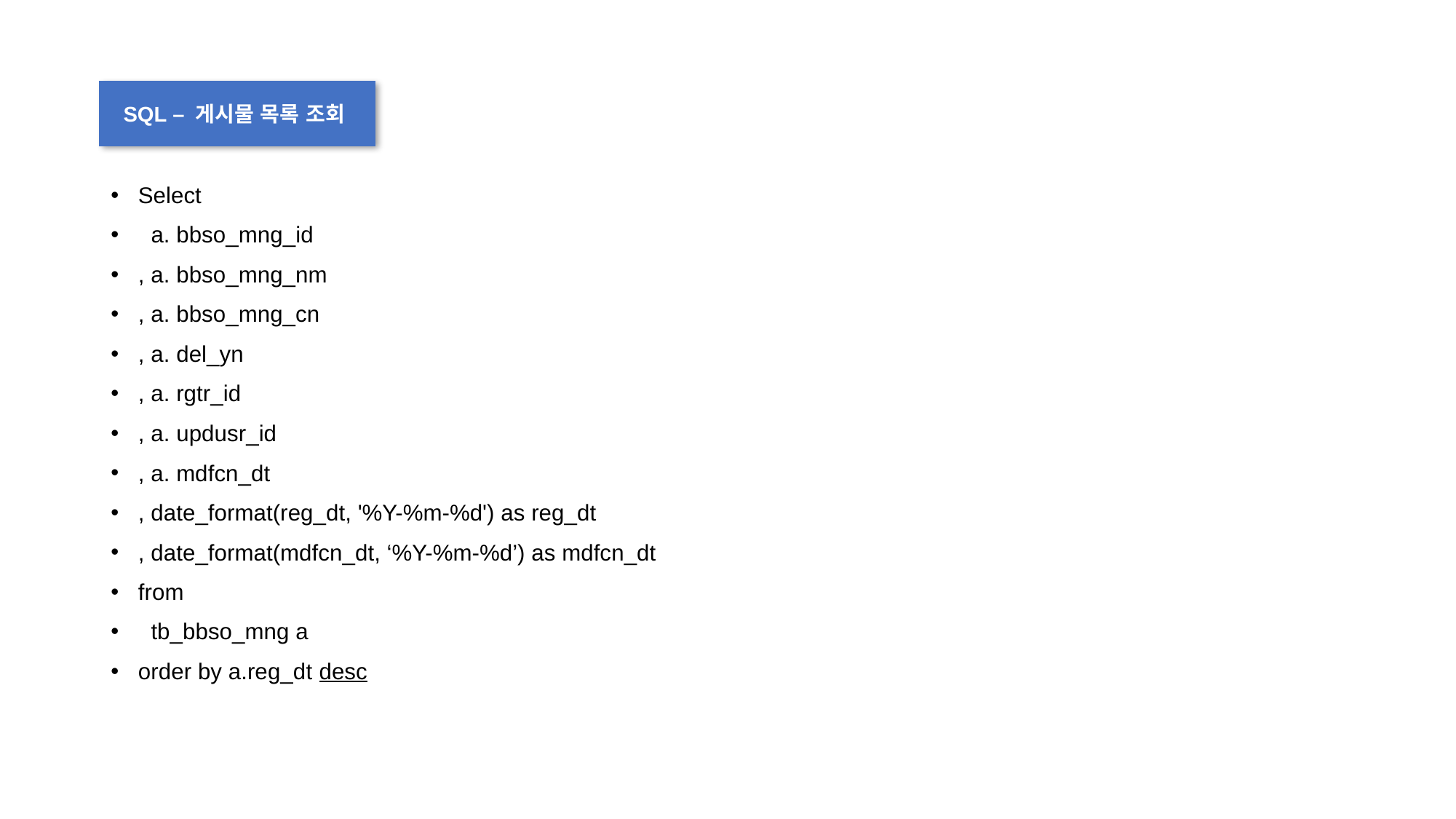

SQL – 게시물 목록 조회
Select
  a. bbso_mng_id
, a. bbso_mng_nm
, a. bbso_mng_cn
, a. del_yn
, a. rgtr_id
, a. updusr_id
, a. mdfcn_dt
, date_format(reg_dt, '%Y-%m-%d') as reg_dt
, date_format(mdfcn_dt, ‘%Y-%m-%d’) as mdfcn_dt
from
  tb_bbso_mng a
order by a.reg_dt desc